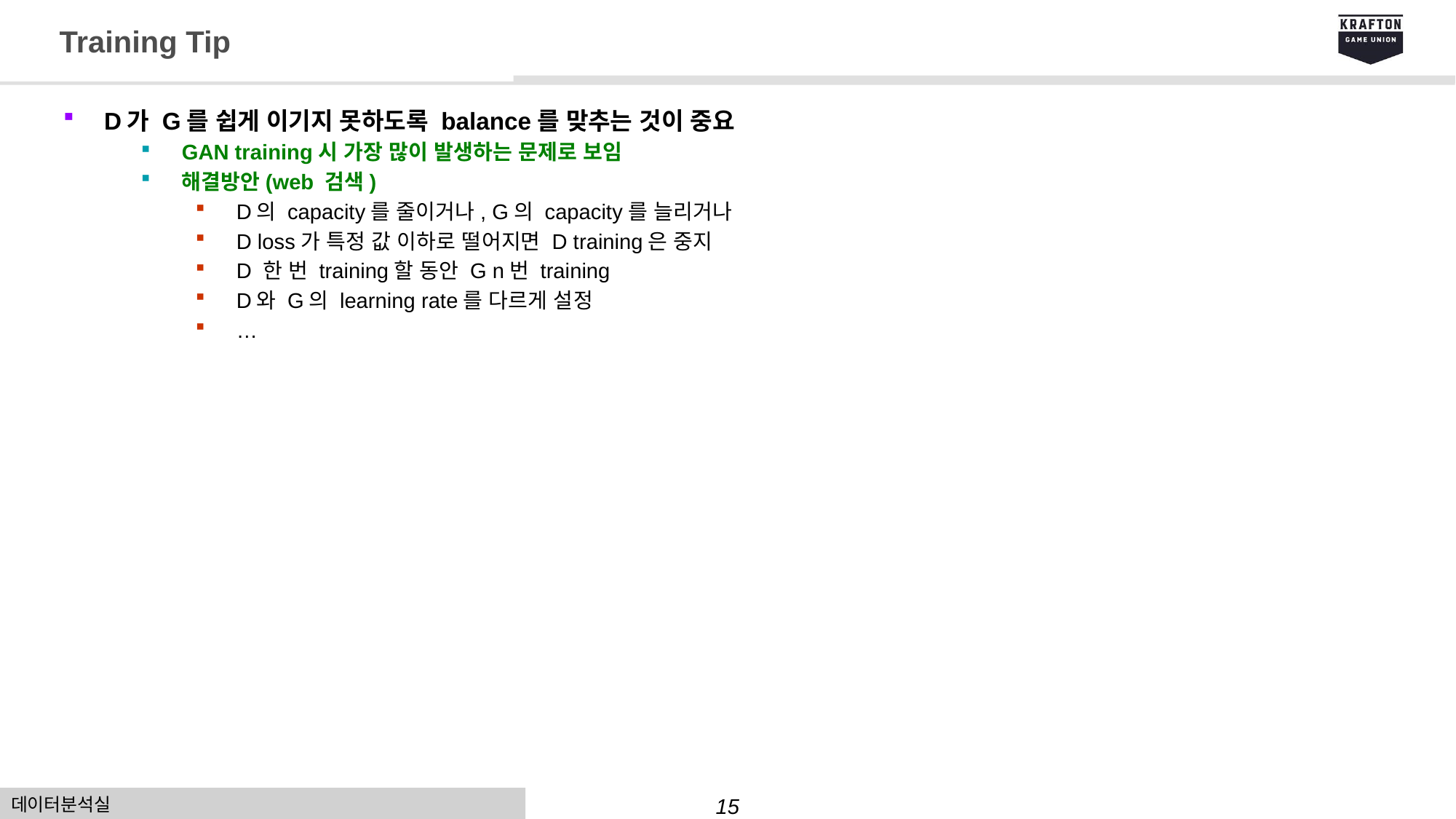

# Training Tip
D가 G를 쉽게 이기지 못하도록 balance를 맞추는 것이 중요
GAN training시 가장 많이 발생하는 문제로 보임
해결방안(web 검색)
D의 capacity를 줄이거나, G의 capacity를 늘리거나
D loss가 특정 값 이하로 떨어지면 D training은 중지
D 한 번 training할 동안 G n번 training
D와 G의 learning rate를 다르게 설정
…